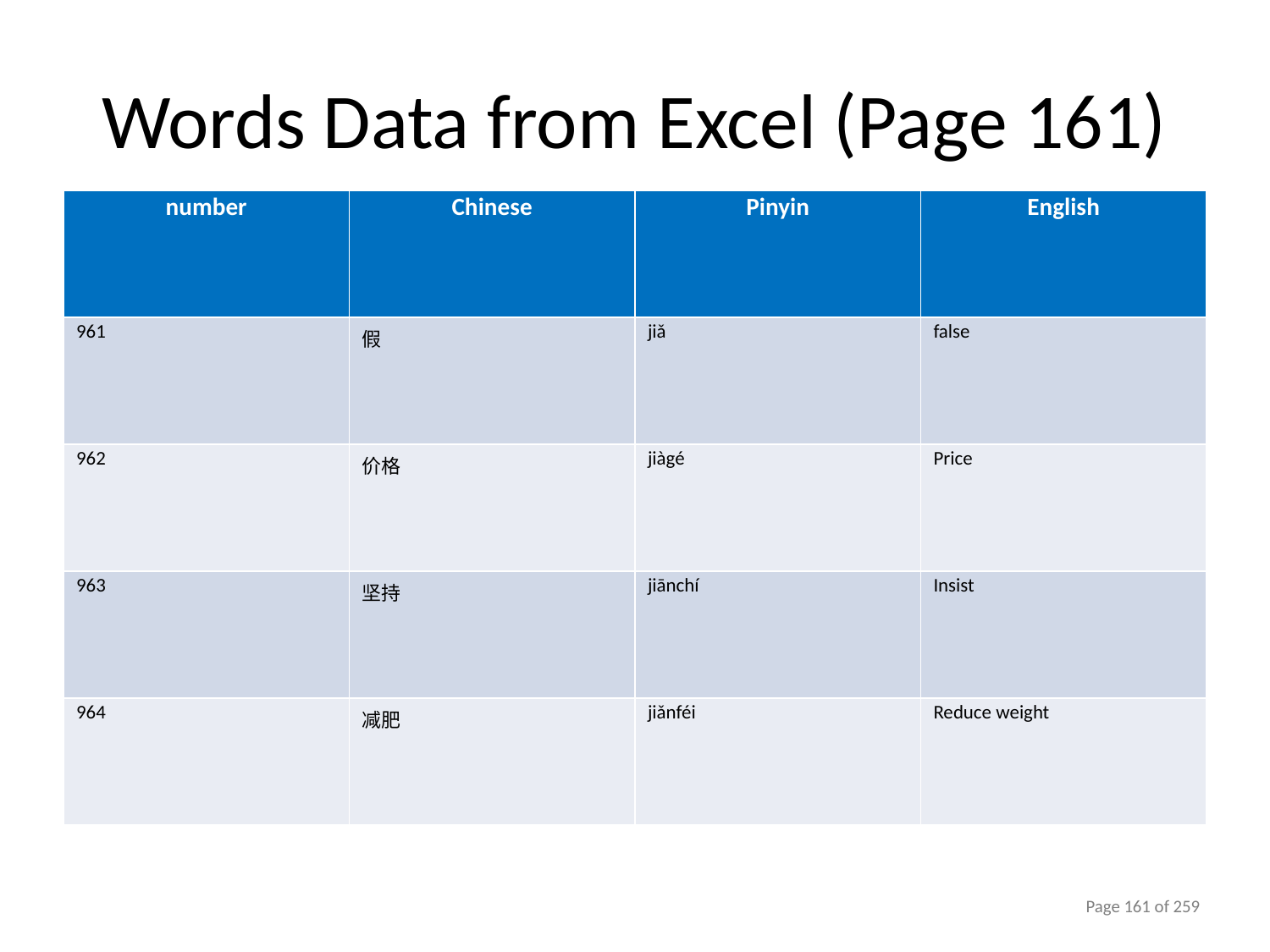

# Words Data from Excel (Page 161)
| number | Chinese | Pinyin | English |
| --- | --- | --- | --- |
| 961 | 假 | jiǎ | false |
| 962 | 价格 | jiàgé | Price |
| 963 | 坚持 | jiānchí | Insist |
| 964 | 减肥 | jiǎnféi | Reduce weight |

Page 161 of 259